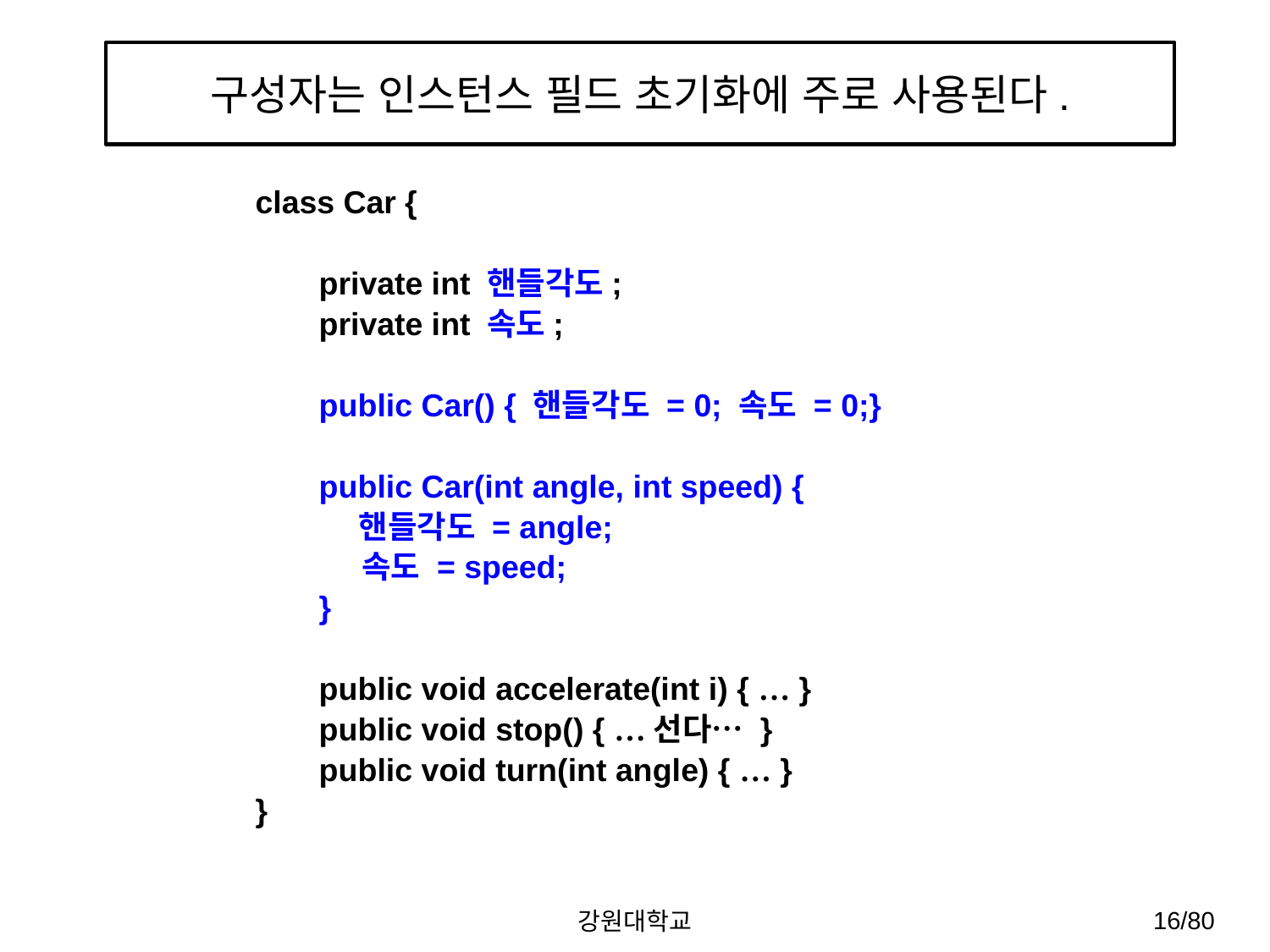

구성자는 인스턴스 필드 초기화에 주로 사용된다.
class Car {

private int 핸들각도;
private int 속도;

public Car() { 핸들각도 = 0; 속도 = 0;}

public Car(int angle, int speed) {
	핸들각도 = angle;
    속도 = speed;
}

public void accelerate(int i) { … }
public void stop() { …선다… }
public void turn(int angle) { … }
}
강원대학교